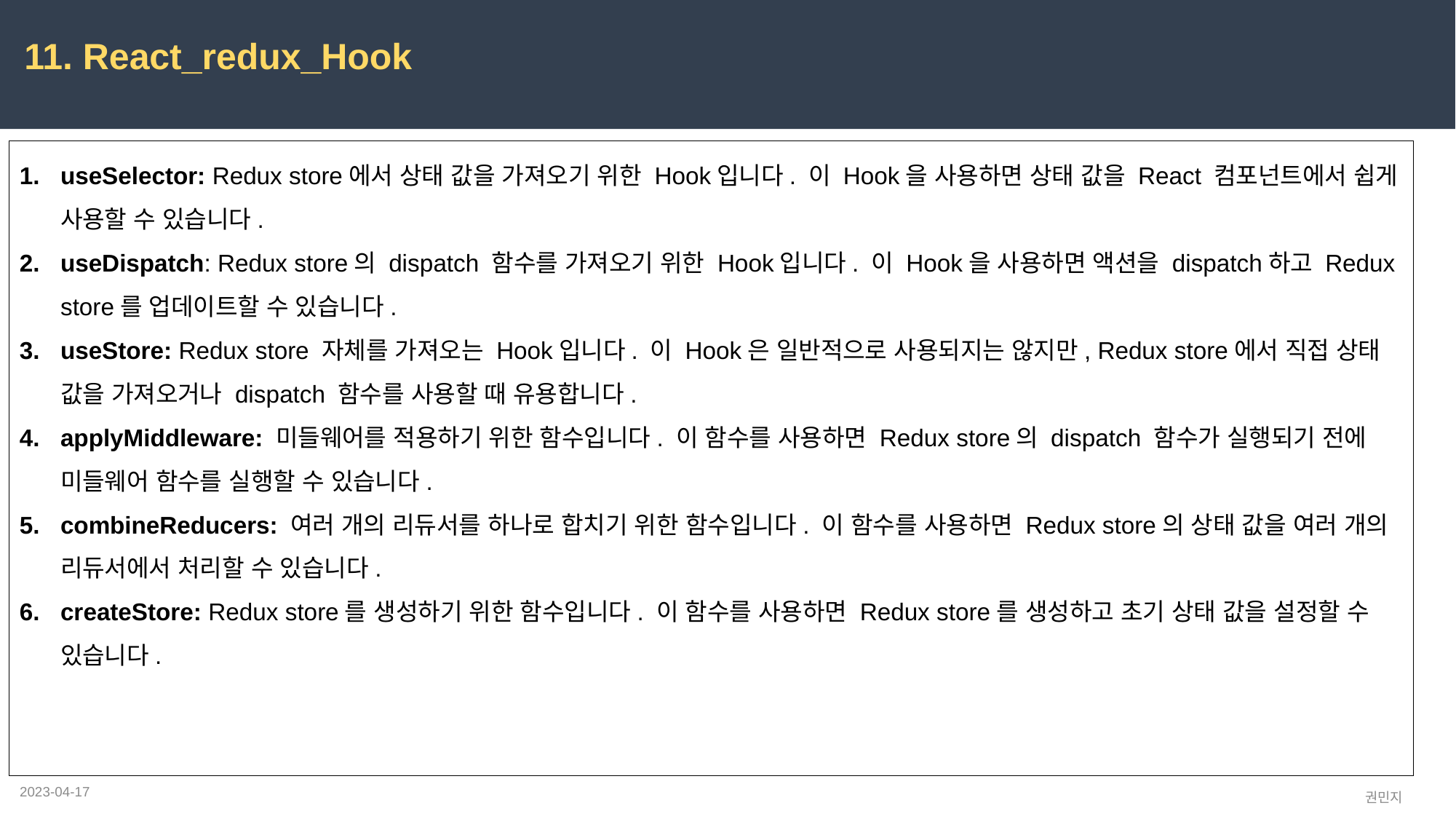

11. React_redux_Hook
useSelector: Redux store에서 상태 값을 가져오기 위한 Hook입니다. 이 Hook을 사용하면 상태 값을 React 컴포넌트에서 쉽게 사용할 수 있습니다.
useDispatch: Redux store의 dispatch 함수를 가져오기 위한 Hook입니다. 이 Hook을 사용하면 액션을 dispatch하고 Redux store를 업데이트할 수 있습니다.
useStore: Redux store 자체를 가져오는 Hook입니다. 이 Hook은 일반적으로 사용되지는 않지만, Redux store에서 직접 상태 값을 가져오거나 dispatch 함수를 사용할 때 유용합니다.
applyMiddleware: 미들웨어를 적용하기 위한 함수입니다. 이 함수를 사용하면 Redux store의 dispatch 함수가 실행되기 전에 미들웨어 함수를 실행할 수 있습니다.
combineReducers: 여러 개의 리듀서를 하나로 합치기 위한 함수입니다. 이 함수를 사용하면 Redux store의 상태 값을 여러 개의 리듀서에서 처리할 수 있습니다.
createStore: Redux store를 생성하기 위한 함수입니다. 이 함수를 사용하면 Redux store를 생성하고 초기 상태 값을 설정할 수 있습니다.
2023-04-17
권민지